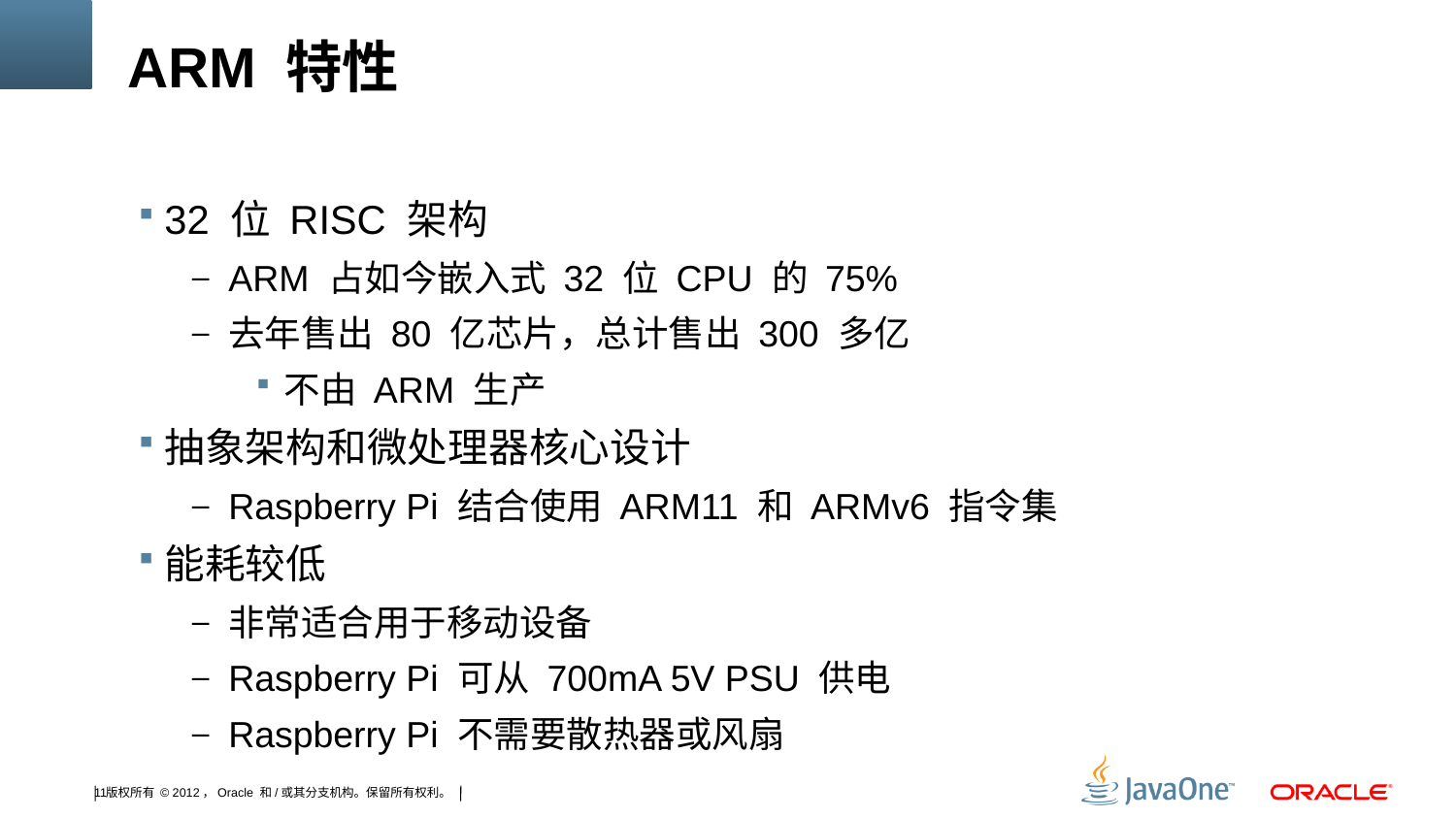

# ARM 特性

32 位 RISC 架构
ARM 占如今嵌入式 32 位 CPU 的 75%
去年售出 80 亿芯片，总计售出 300 多亿
不由 ARM 生产
抽象架构和微处理器核心设计
Raspberry Pi 结合使用 ARM11 和 ARMv6 指令集
能耗较低
非常适合用于移动设备
Raspberry Pi 可从 700mA 5V PSU 供电
Raspberry Pi 不需要散热器或风扇